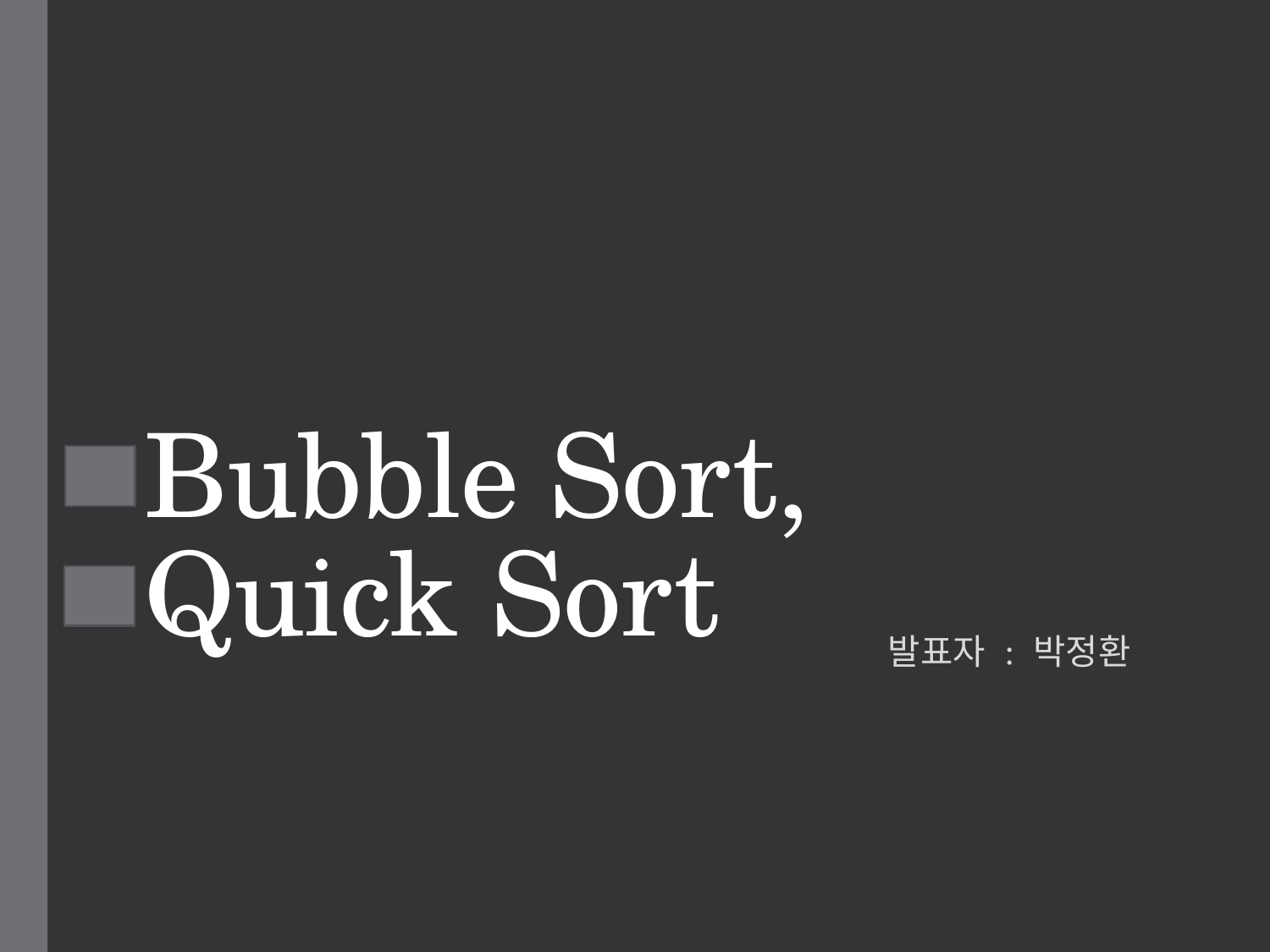

# Bubble Sort, Quick Sort

발표자 : 박정환